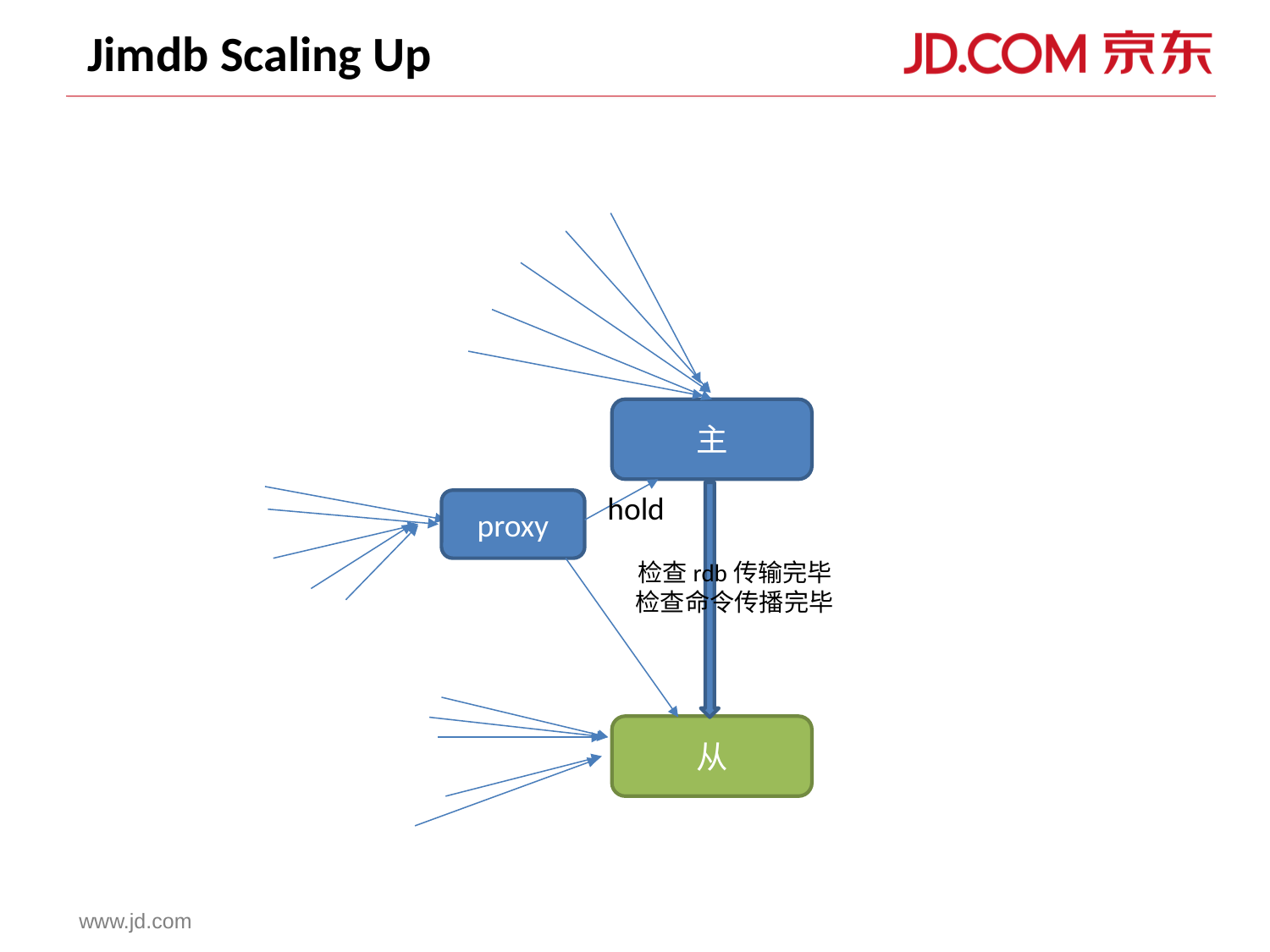

Jimdb Scaling Up
主

hold
proxy
检查rdb传输完毕
检查命令传播完毕
从